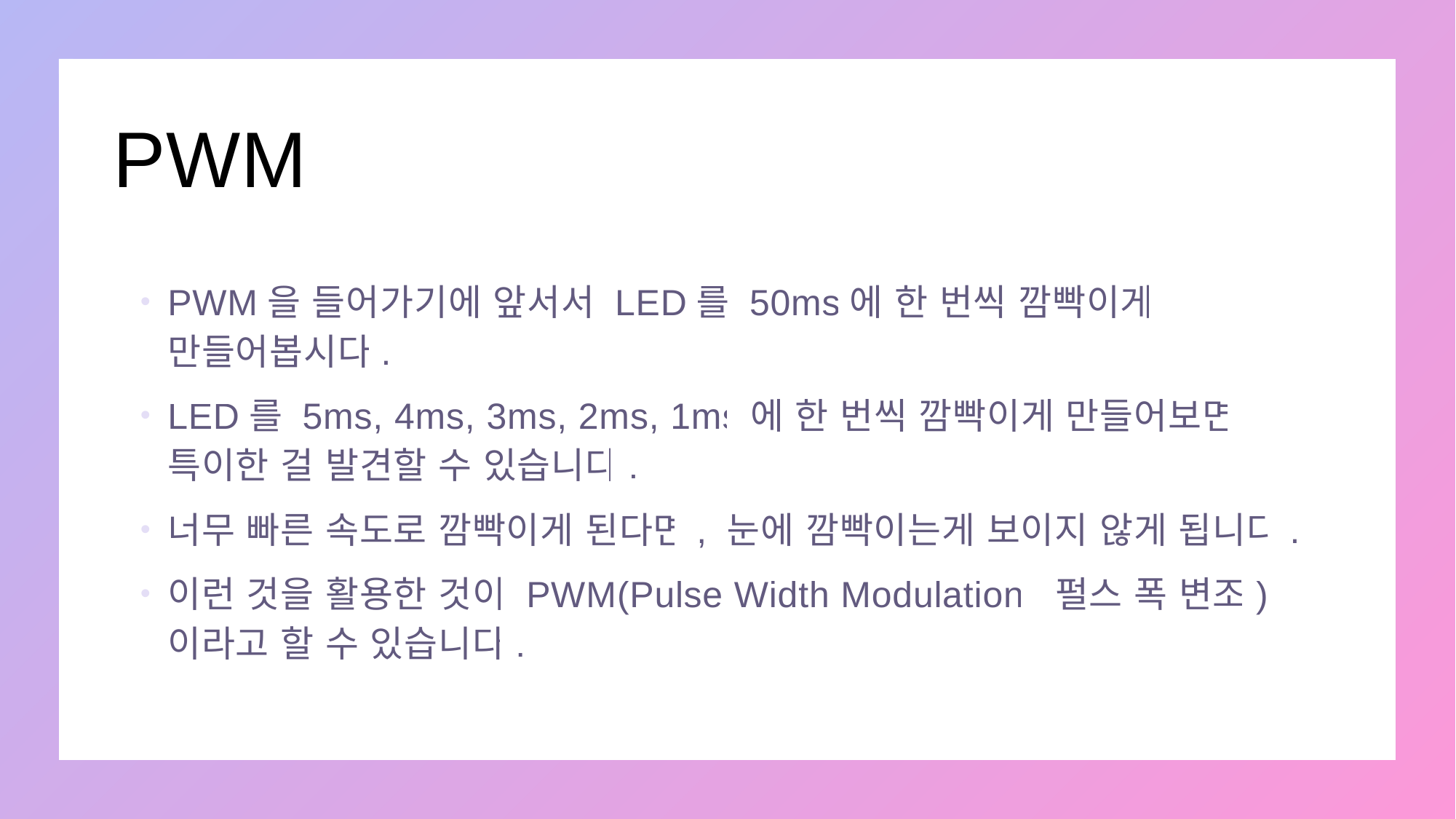

# PWM
PWM을 들어가기에 앞서서 LED를 50ms에 한 번씩 깜빡이게 만들어봅시다.
LED를 5ms, 4ms, 3ms, 2ms, 1ms에 한 번씩 깜빡이게 만들어보면 특이한 걸 발견할 수 있습니다.
너무 빠른 속도로 깜빡이게 된다면, 눈에 깜빡이는게 보이지 않게 됩니다.
이런 것을 활용한 것이 PWM(Pulse Width Modulation, 펄스 폭 변조)이라고 할 수 있습니다.